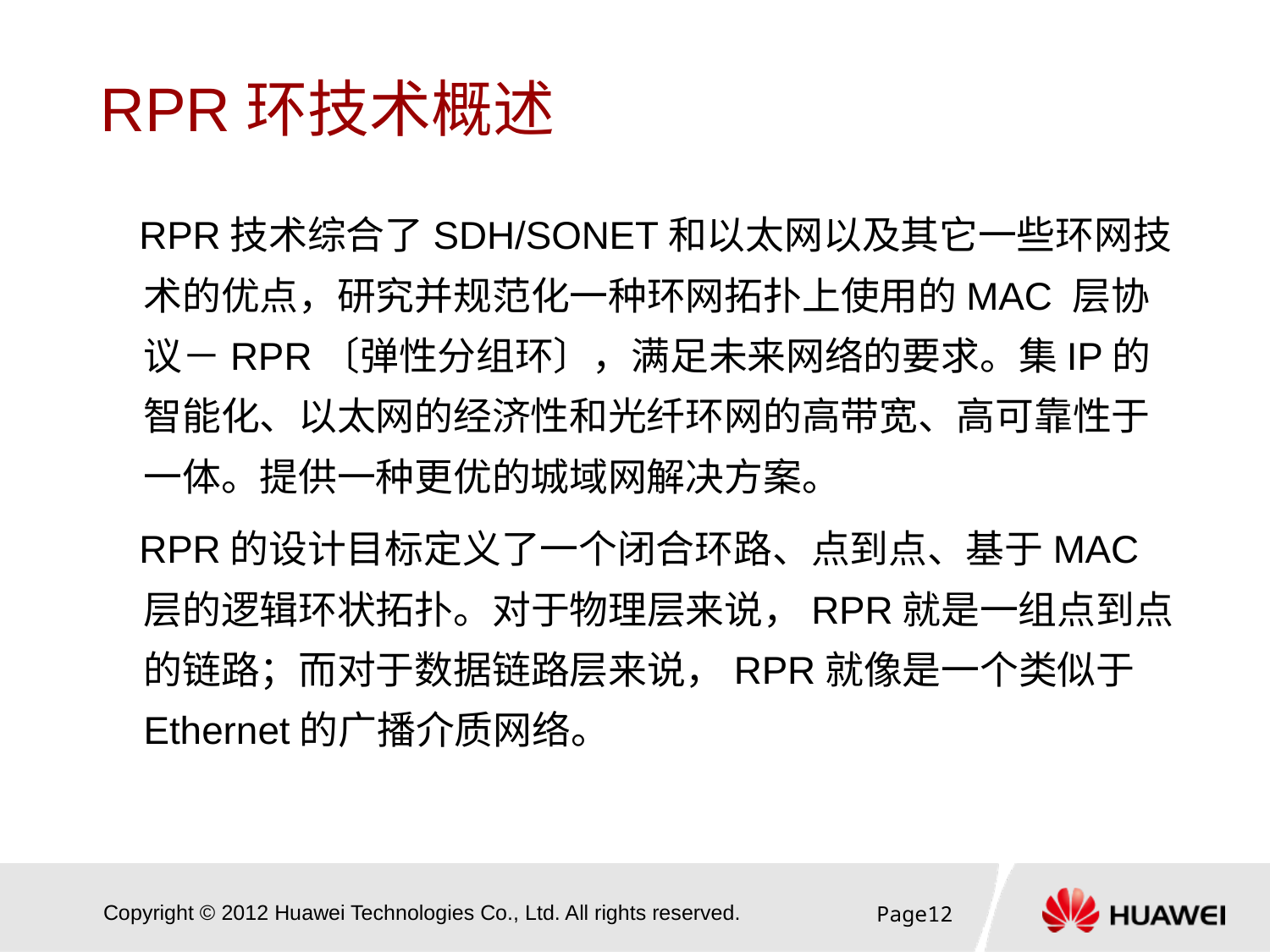

# RPR环技术概述
RPR技术综合了SDH/SONET和以太网以及其它一些环网技术的优点，研究并规范化一种环网拓扑上使用的MAC 层协议－RPR〔弹性分组环〕，满足未来网络的要求。集IP的智能化、以太网的经济性和光纤环网的高带宽、高可靠性于一体。提供一种更优的城域网解决方案。
RPR的设计目标定义了一个闭合环路、点到点、基于MAC层的逻辑环状拓扑。对于物理层来说，RPR就是一组点到点的链路；而对于数据链路层来说，RPR就像是一个类似于Ethernet的广播介质网络。
Page12